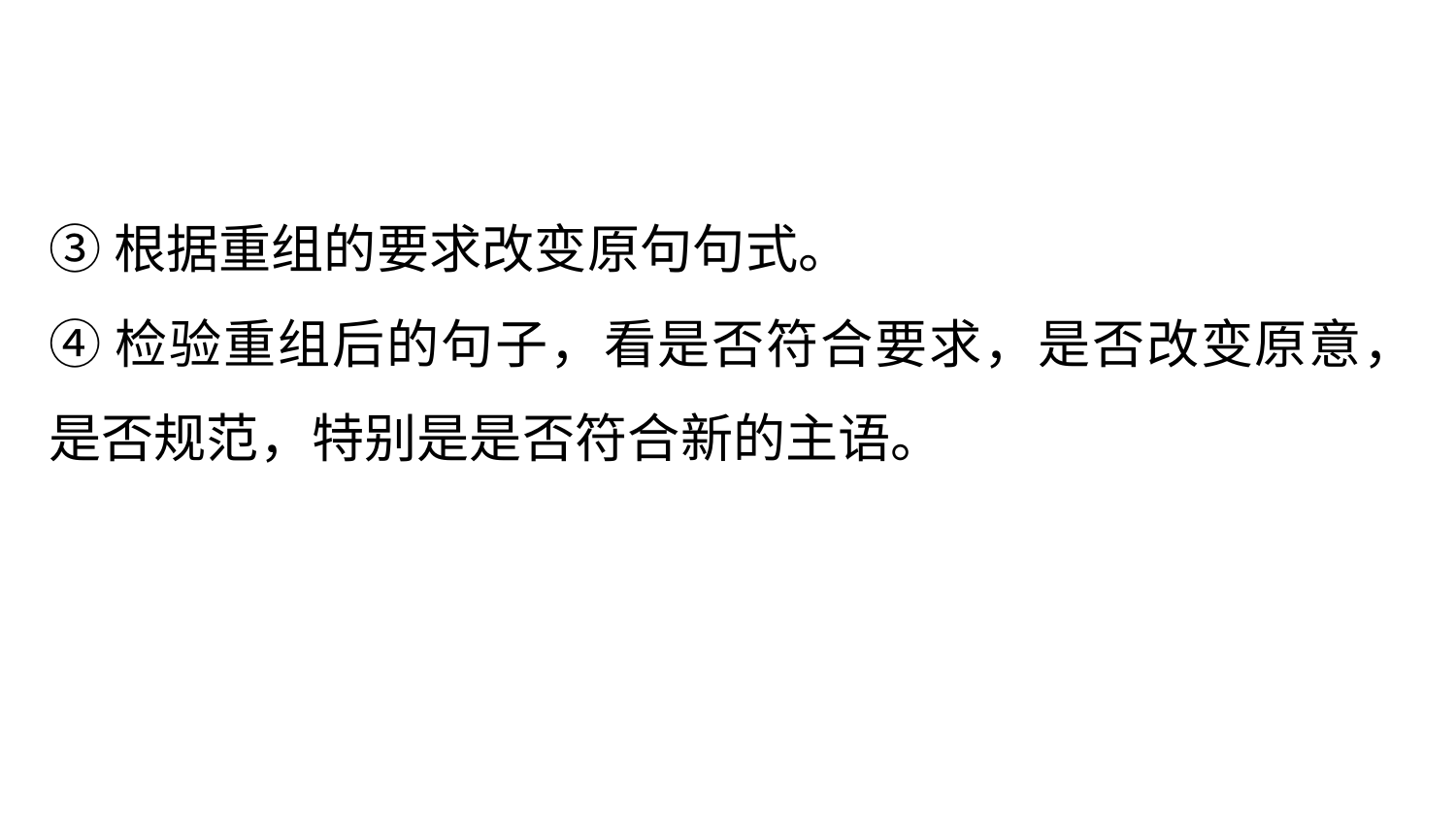

③根据重组的要求改变原句句式。
④检验重组后的句子，看是否符合要求，是否改变原意，是否规范，特别是是否符合新的主语。